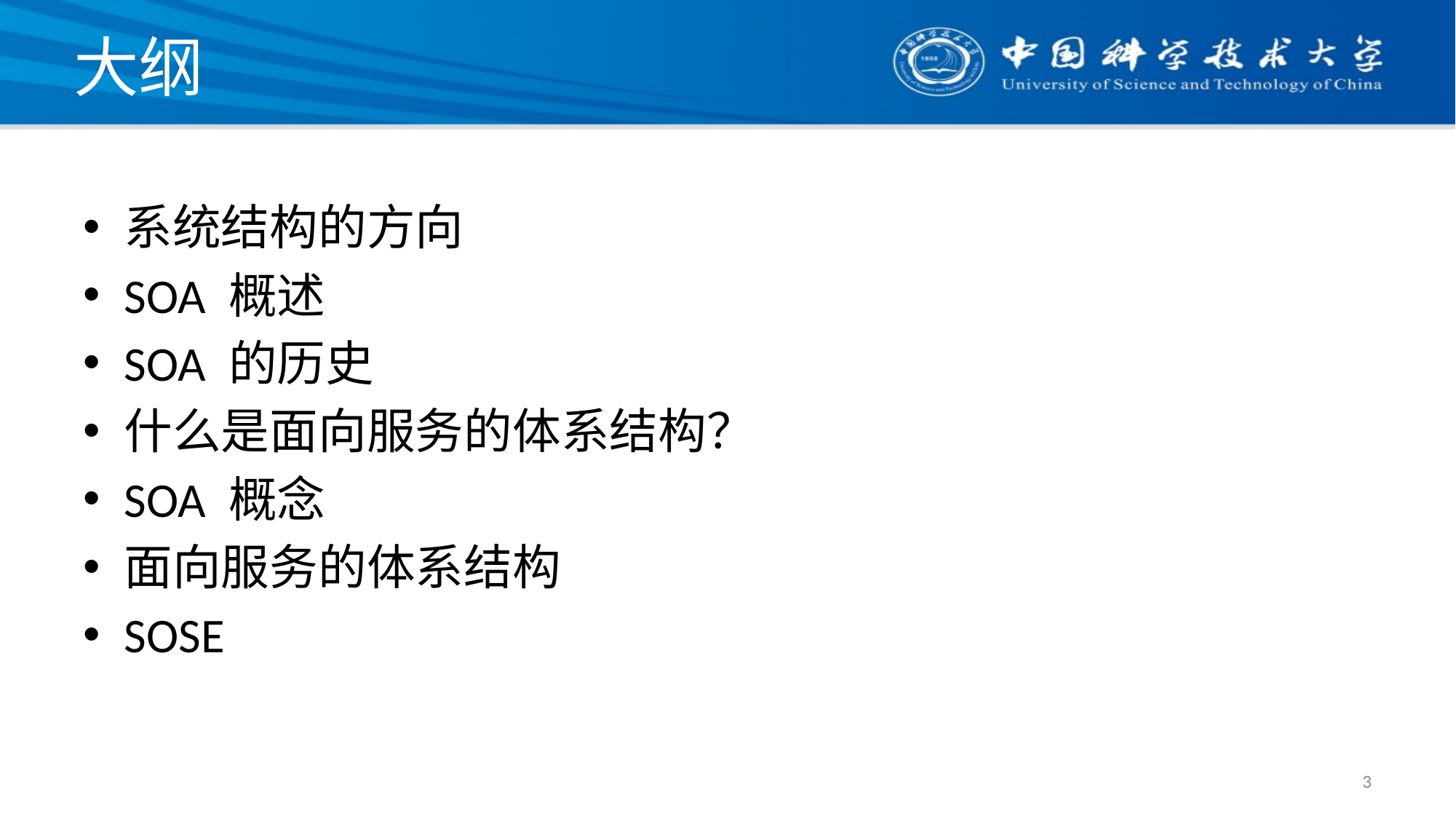

# 大纲
系统结构的方向
SOA 概述
SOA 的历史
什么是面向服务的体系结构？
SOA 概念
面向服务的体系结构
SOSE

3